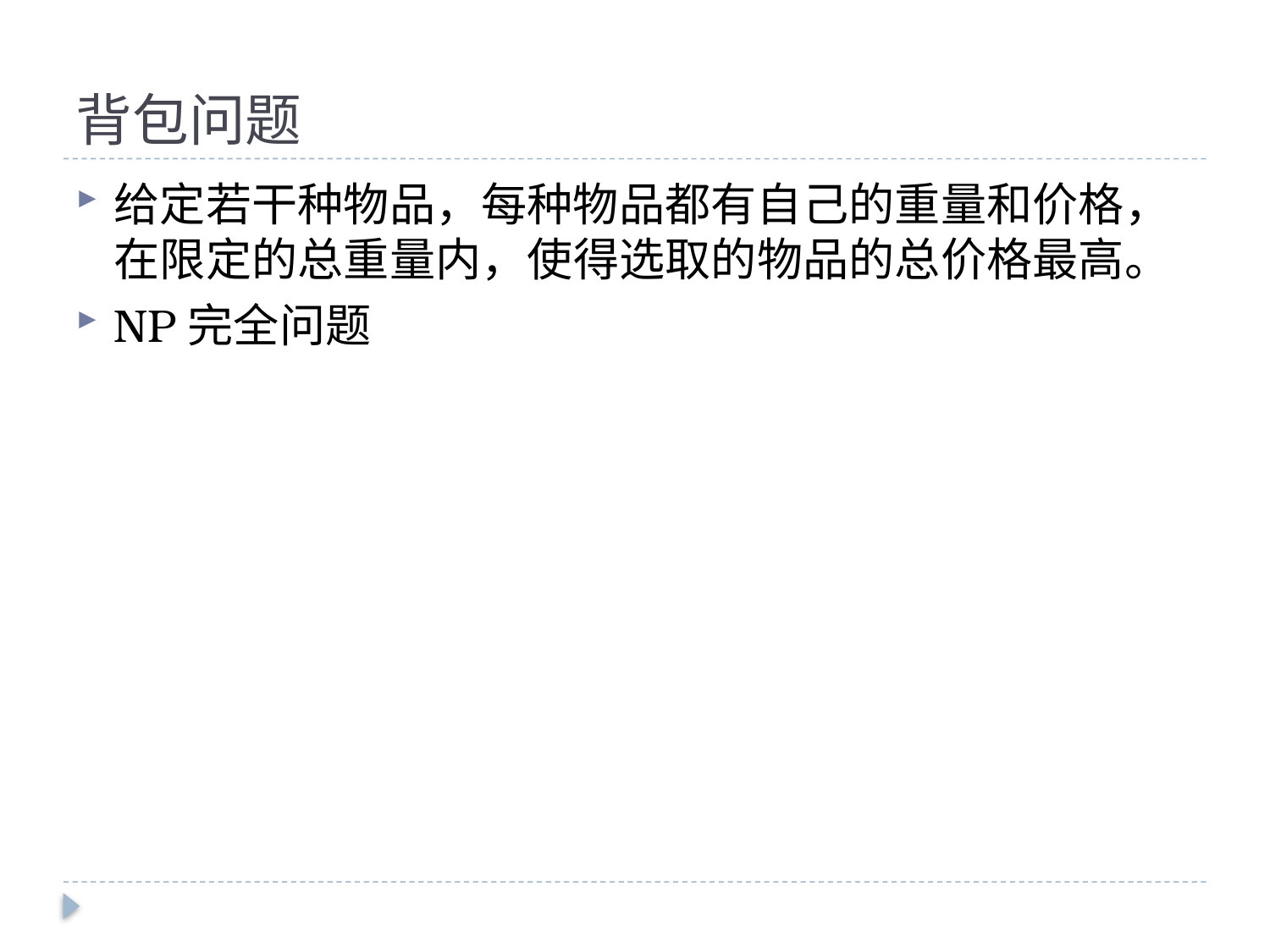

# 背包问题
给定若干种物品，每种物品都有自己的重量和价格，在限定的总重量内，使得选取的物品的总价格最高。
NP完全问题